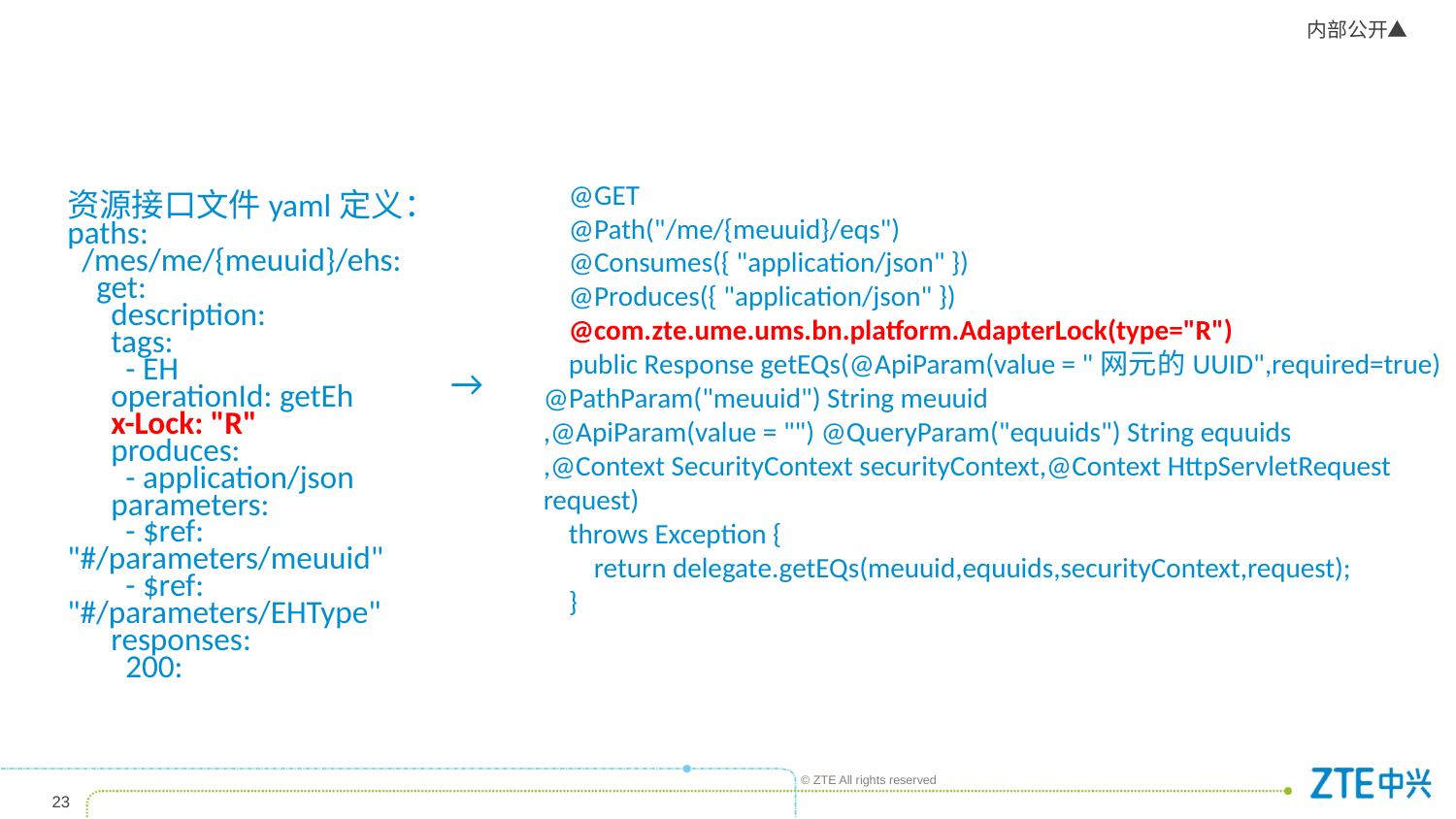

#
    @GET
    @Path("/me/{meuuid}/eqs")
    @Consumes({ "application/json" })
    @Produces({ "application/json" })
    @com.zte.ume.ums.bn.platform.AdapterLock(type="R")
    public Response getEQs(@ApiParam(value = "网元的UUID",required=true) @PathParam("meuuid") String meuuid
,@ApiParam(value = "") @QueryParam("equuids") String equuids
,@Context SecurityContext securityContext,@Context HttpServletRequest request)
    throws Exception {
        return delegate.getEQs(meuuid,equuids,securityContext,request);
    }
资源接口文件yaml定义：
paths:
  /mes/me/{meuuid}/ehs:
    get:
      description:
      tags:
        - EH
      operationId: getEh
      x-Lock: "R"
      produces:
        - application/json
      parameters:
        - $ref: "#/parameters/meuuid"
        - $ref: "#/parameters/EHType"
      responses:
        200:
 →